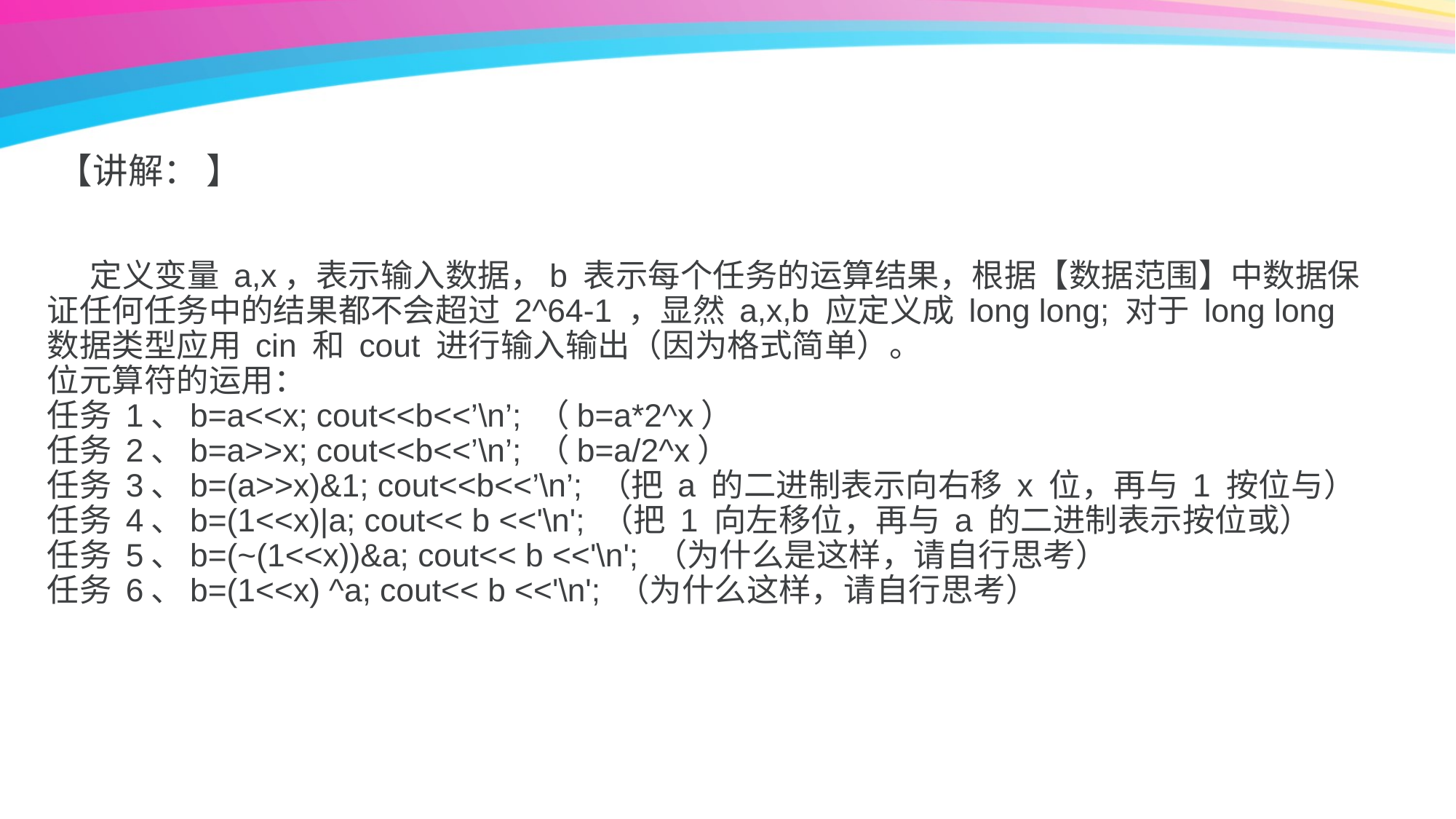

【讲解： 】
     定义变量 a,x，表示输入数据，b 表示每个任务的运算结果，根据【数据范围】中数据保证任何任务中的结果都不会超过 2^64-1 ，显然 a,x,b 应定义成 long long; 对于 long long 数据类型应用 cin 和 cout 进行输入输出（因为格式简单）。
位元算符的运用：
任务 1、b=a<<x; cout<<b<<’\n’; （b=a*2^x）
任务 2、b=a>>x; cout<<b<<’\n’; （b=a/2^x）
任务 3、b=(a>>x)&1; cout<<b<<’\n’; （把 a 的二进制表示向右移 x 位，再与 1 按位与）
任务 4、b=(1<<x)|a; cout<< b <<'\n'; （把 1 向左移位，再与 a 的二进制表示按位或）
任务 5、b=(~(1<<x))&a; cout<< b <<'\n'; （为什么是这样，请自行思考）
任务 6、b=(1<<x) ^a; cout<< b <<'\n'; （为什么这样，请自行思考）